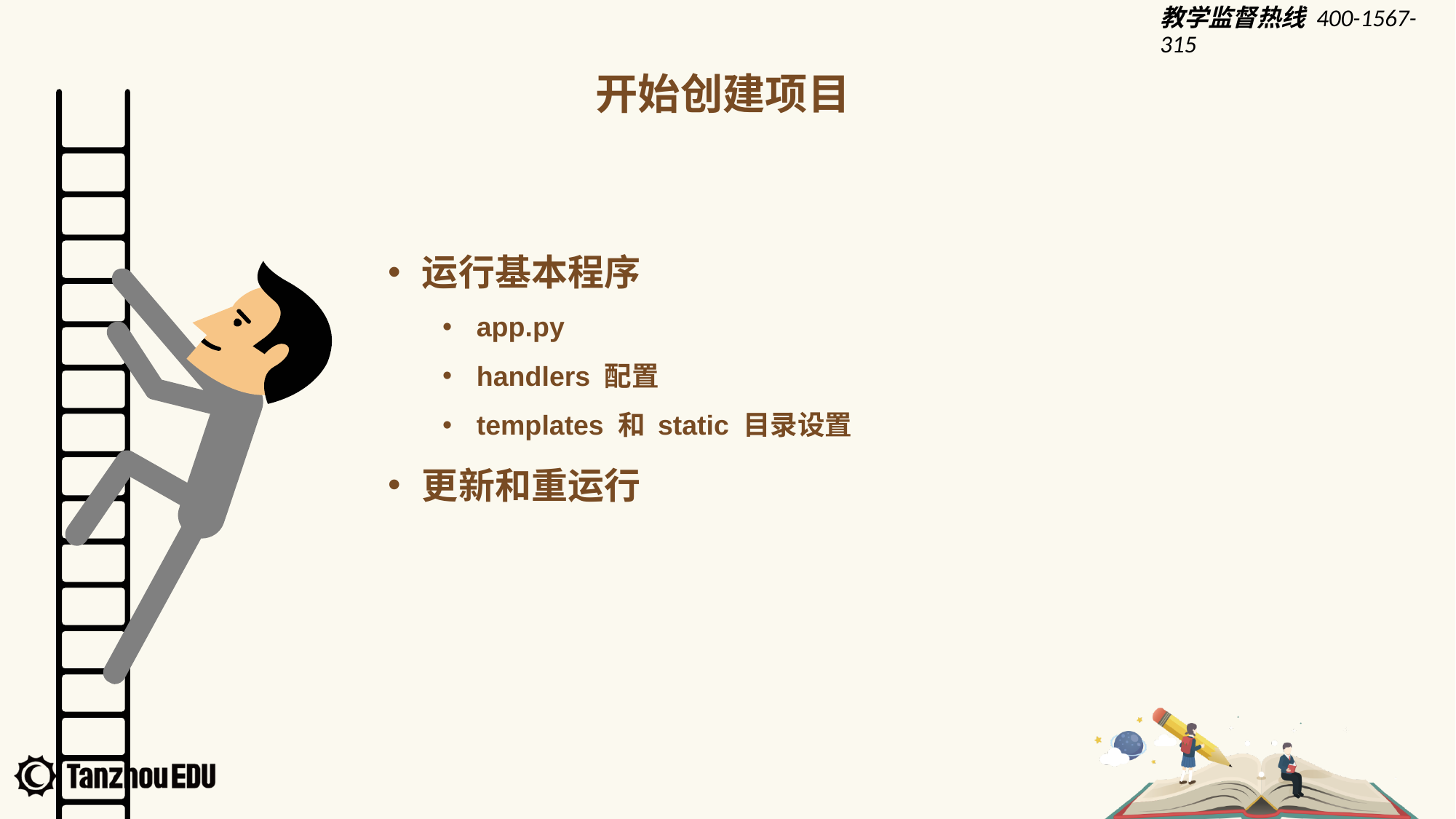

开始创建项目

运行基本程序
app.py
handlers 配置
templates 和 static 目录设置
更新和重运行